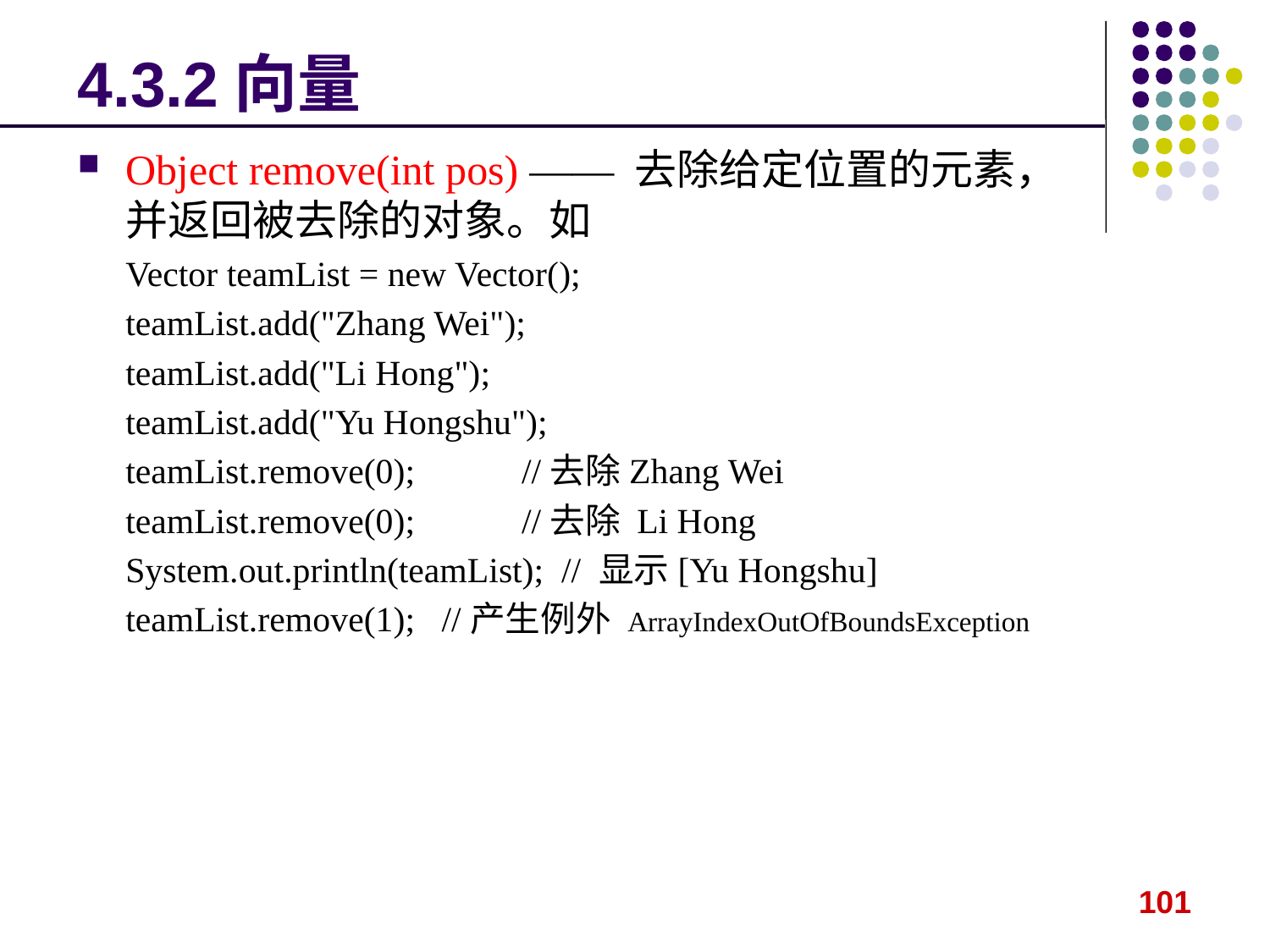

# 4.3.2向量
Object remove(int pos) —— 去除给定位置的元素，并返回被去除的对象。如
Vector teamList = new Vector();
teamList.add("Zhang Wei");
teamList.add("Li Hong");
teamList.add("Yu Hongshu");
teamList.remove(0);            //去除Zhang Wei
teamList.remove(0);            //去除 Li Hong
System.out.println(teamList);  // 显示[Yu Hongshu]
teamList.remove(1);   //产生例外 ArrayIndexOutOfBoundsException